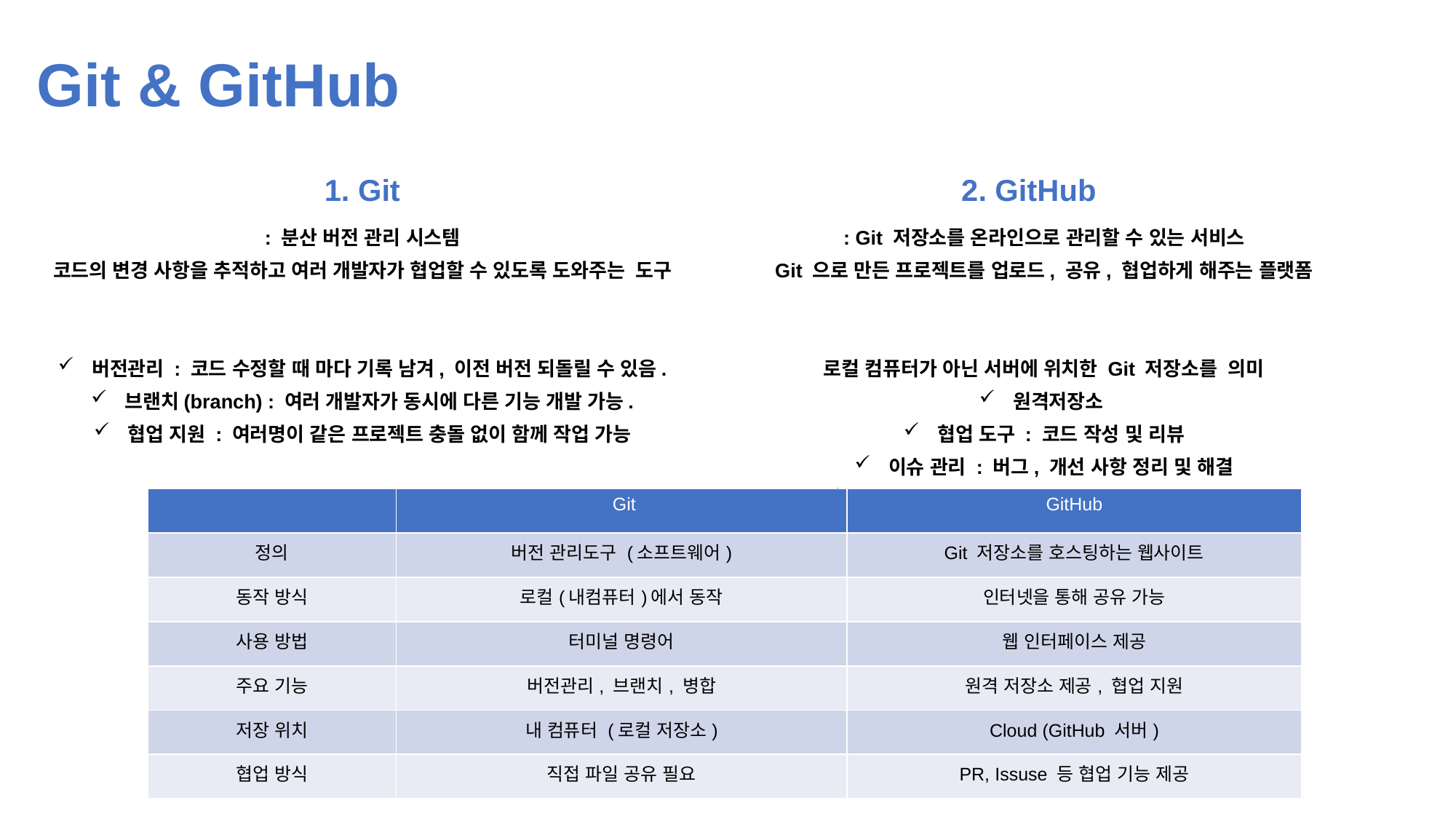

Git & GitHub
2. GitHub
1. Git
: 분산 버전 관리 시스템
코드의 변경 사항을 추적하고 여러 개발자가 협업할 수 있도록 도와주는  도구

버전관리 : 코드 수정할 때 마다 기록 남겨, 이전 버전 되돌릴 수 있음.
브랜치(branch) : 여러 개발자가 동시에 다른 기능 개발 가능.
협업 지원 : 여러명이 같은 프로젝트 충돌 없이 함께 작업 가능
: Git 저장소를 온라인으로 관리할 수 있는 서비스
Git 으로 만든 프로젝트를 업로드, 공유, 협업하게 해주는 플랫폼

로컬 컴퓨터가 아닌 서버에 위치한 Git 저장소를  의미
원격저장소
협업 도구 : 코드 작성 및 리뷰
이슈 관리 : 버그, 개선 사항 정리 및 해결
Pull Request(PR) : 코드 변경 사항 제안 및 검토

|  | Git | GitHub |
| --- | --- | --- |
| 정의 | 버전 관리도구 (소프트웨어) | Git 저장소를 호스팅하는 웹사이트 |
| 동작 방식 | 로컬(내컴퓨터)에서 동작 | 인터넷을 통해 공유 가능 |
| 사용 방법 | 터미널 명령어 | 웹 인터페이스 제공 |
| 주요 기능 | 버전관리, 브랜치, 병합 | 원격 저장소 제공, 협업 지원 |
| 저장 위치 | 내 컴퓨터 (로컬 저장소) | Cloud (GitHub 서버) |
| 협업 방식 | 직접 파일 공유 필요 | PR, Issuse 등 협업 기능 제공 |